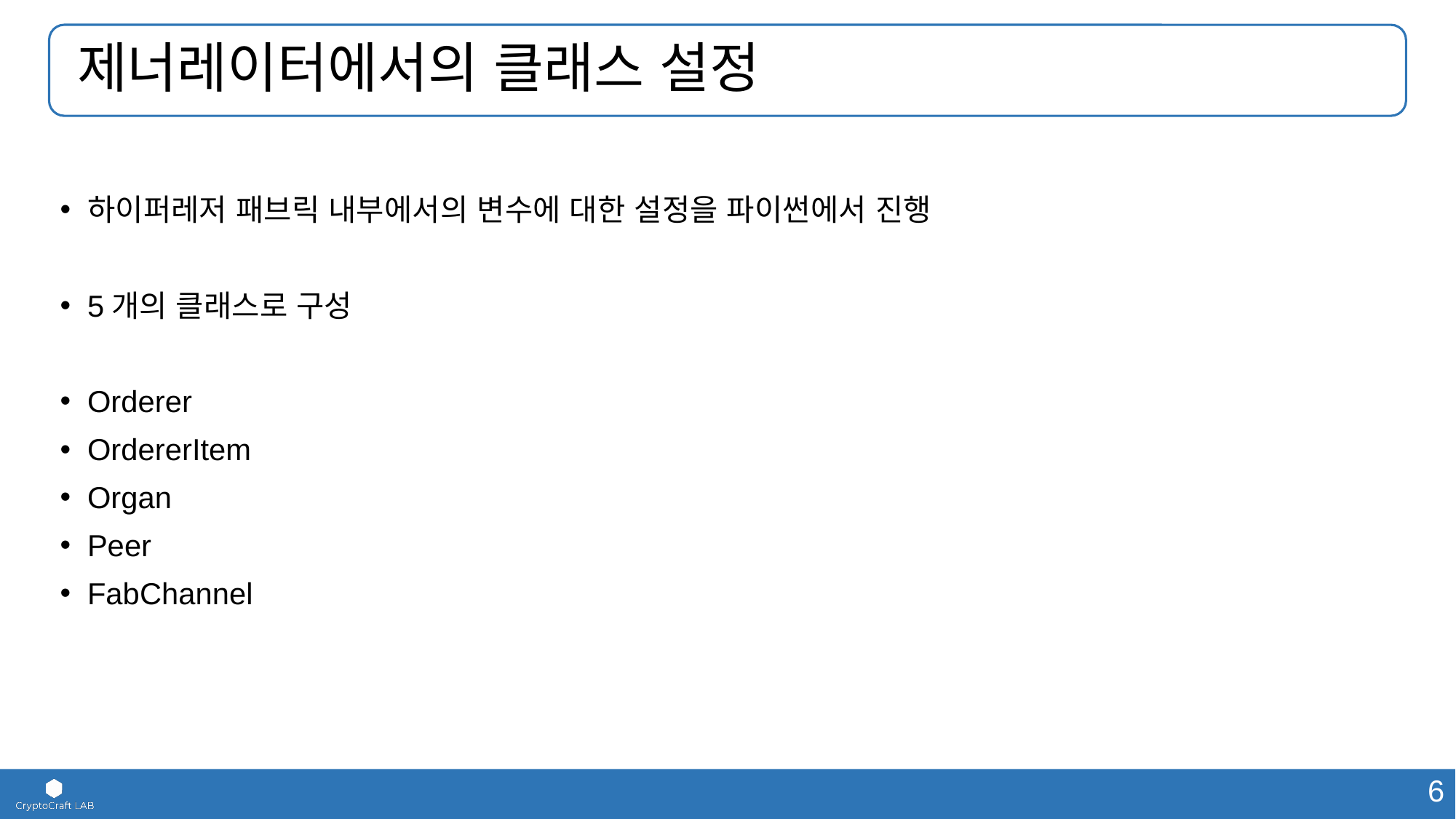

# 제너레이터에서의 클래스 설정

하이퍼레저 패브릭 내부에서의 변수에 대한 설정을 파이썬에서 진행

5개의 클래스로 구성

Orderer
OrdererItem
Organ
Peer
FabChannel